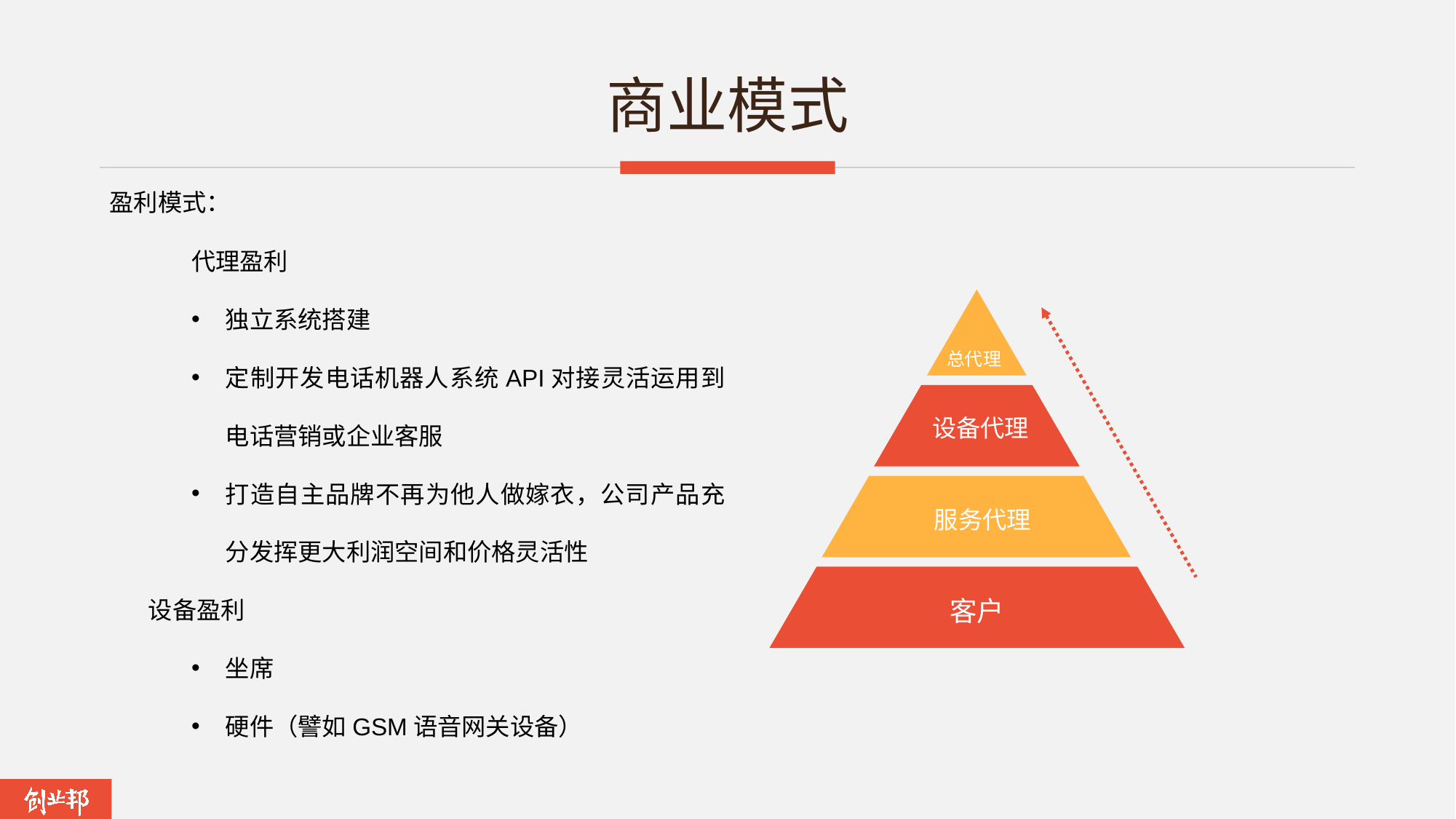

# 商业模式
　盈利模式：
	代理盈利
独立系统搭建
定制开发电话机器人系统API对接灵活运用到电话营销或企业客服
打造自主品牌不再为他人做嫁衣，公司产品充分发挥更大利润空间和价格灵活性
           设备盈利
坐席
硬件（譬如GSM语音网关设备）

总代理

设备代理

  服务代理
客户